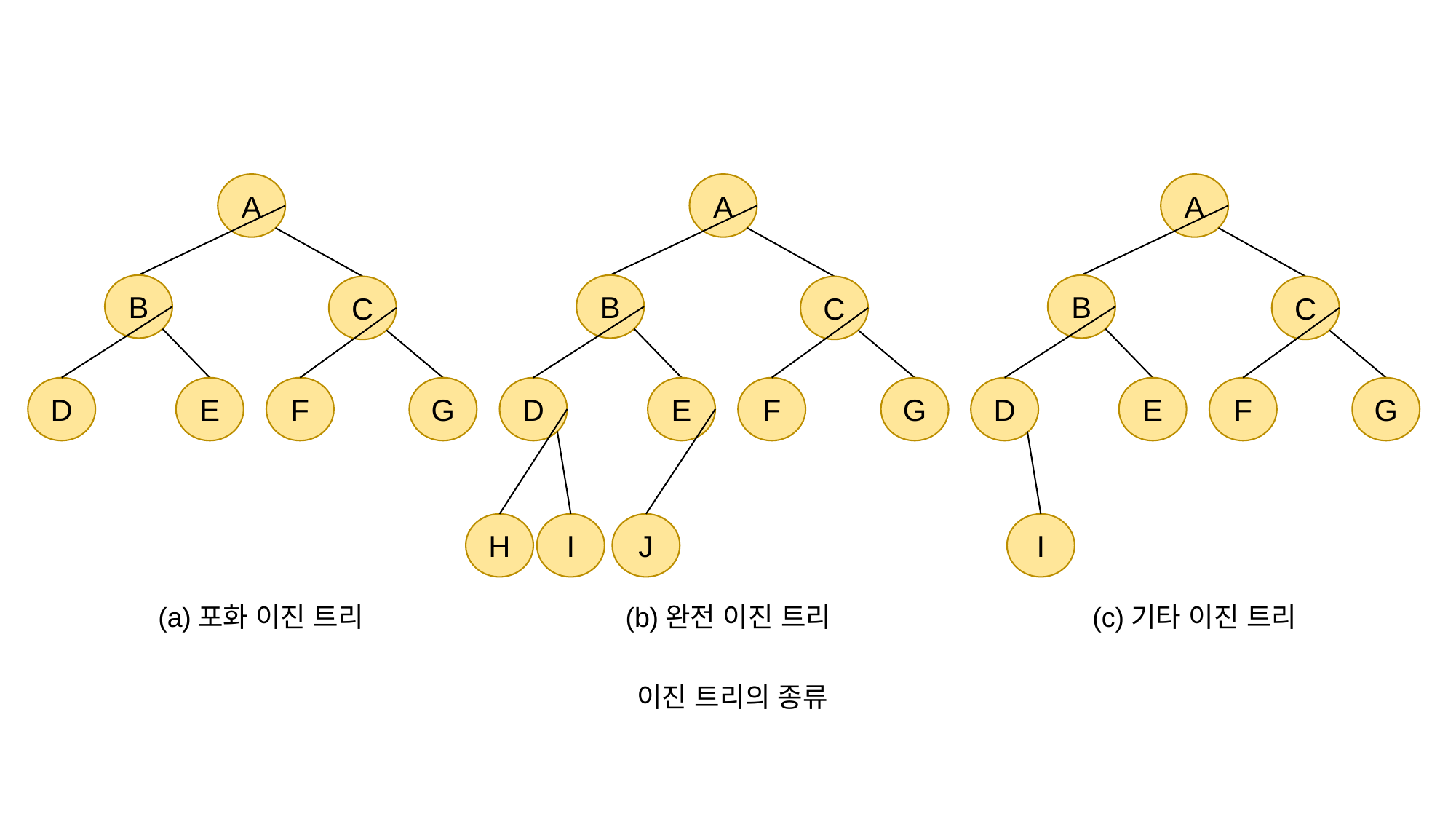

A
A
A
B
B
B
C
C
C
D
E
F
G
D
E
F
G
D
E
F
G
H
I
J
I
(a)포화 이진 트리
(b)완전 이진 트리
(c)기타 이진 트리
이진 트리의 종류